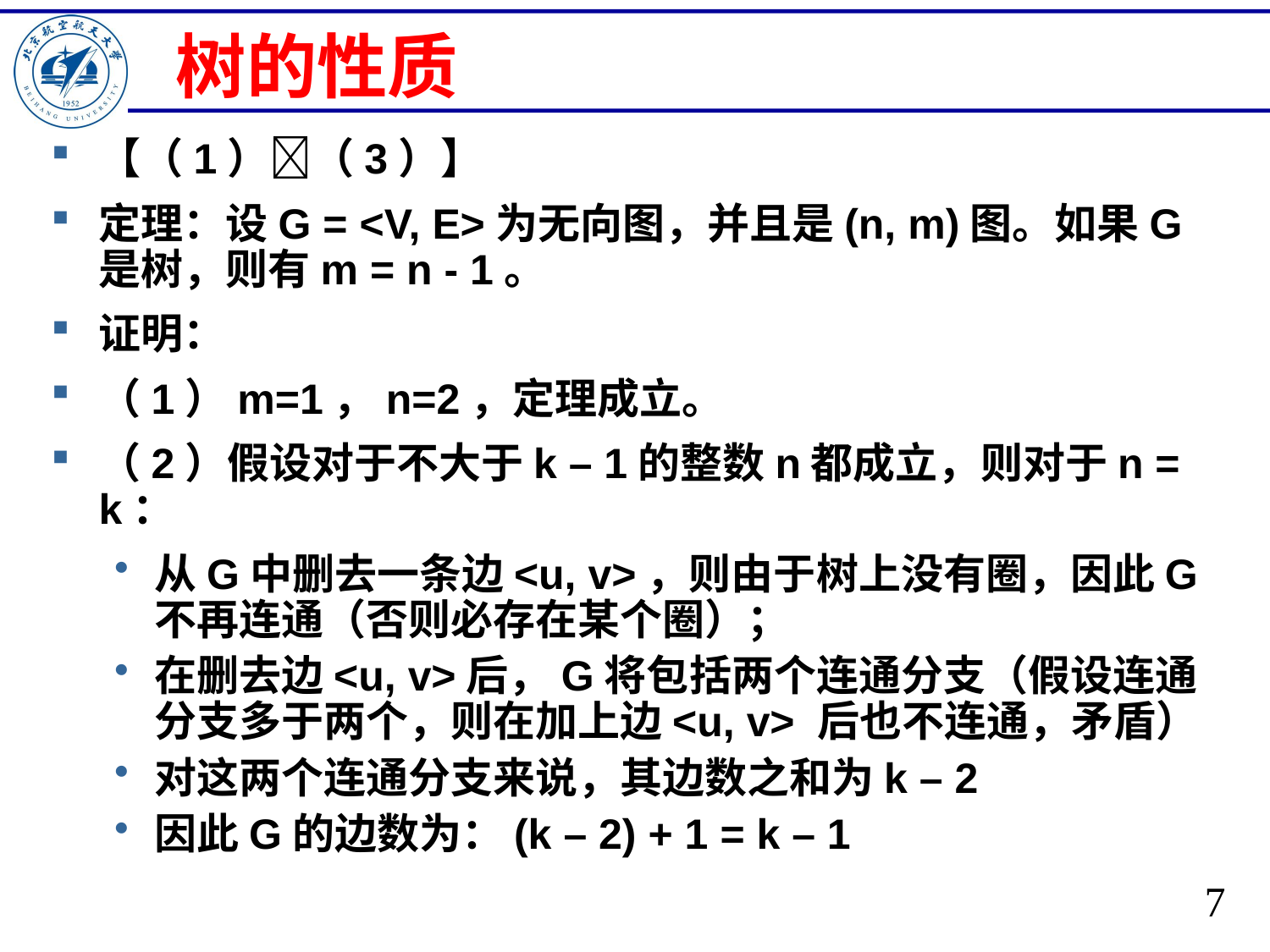

# 树的性质
【（1）→（3）】
定理：设G = <V, E>为无向图，并且是(n, m)图。如果G是树，则有m = n - 1。
证明：
（1）m=1，n=2，定理成立。
（2）假设对于不大于k – 1的整数n都成立，则对于n = k：
从G中删去一条边<u, v>，则由于树上没有圈，因此G不再连通（否则必存在某个圈）；
在删去边<u, v>后，G将包括两个连通分支（假设连通分支多于两个，则在加上边<u, v> 后也不连通，矛盾）
对这两个连通分支来说，其边数之和为k – 2
因此G的边数为：(k – 2) + 1 = k – 1